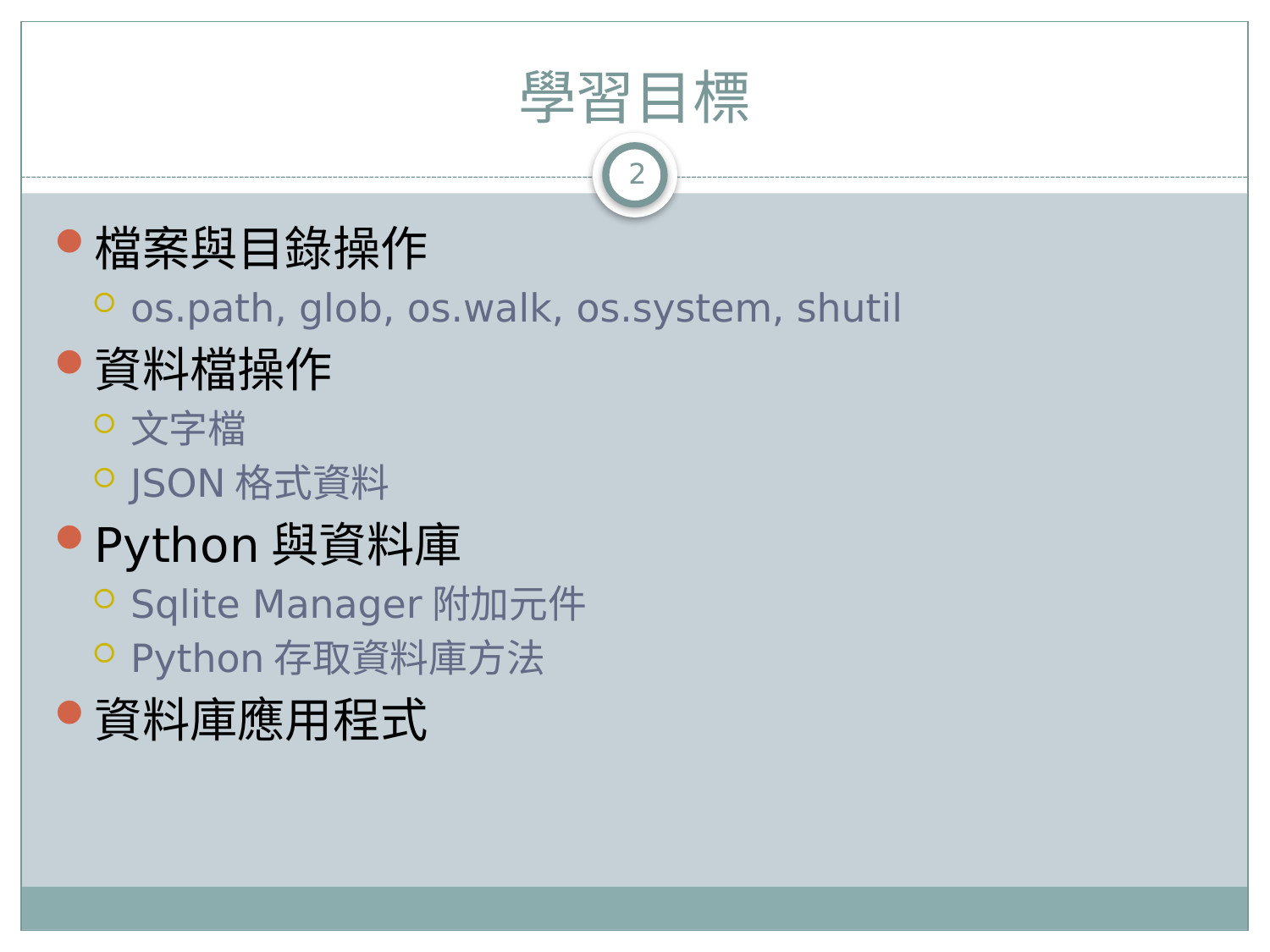

# 學習目標
2
檔案與目錄操作
os.path, glob, os.walk, os.system, shutil
資料檔操作
文字檔
JSON格式資料
Python與資料庫
Sqlite Manager附加元件
Python存取資料庫方法
資料庫應用程式